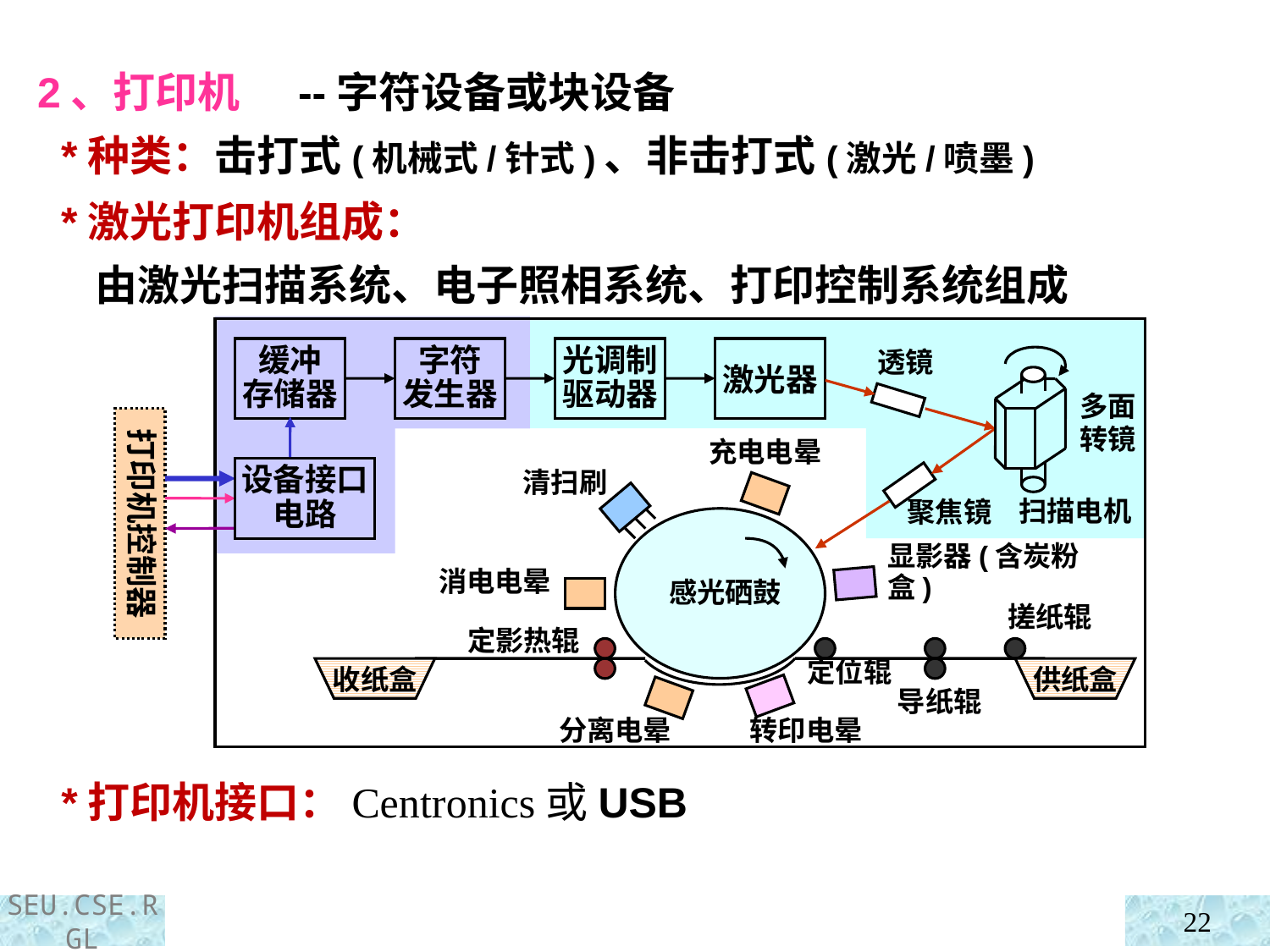

2、打印机     --字符设备或块设备
  *种类：击打式(机械式/针式)、非击打式(激光/喷墨)
  *激光打印机组成：
     由激光扫描系统、电子照相系统、打印控制系统组成

光调制驱动器
激光器

透镜

多面转镜

扫描电机
聚焦镜

缓冲
存储器
字符
发生器

打印机控制器

充电电晕
清扫刷

显影器(含炭粉盒)
消电电晕

感光硒鼓
搓纸辊
定影热辊

收纸盒

定位辊

供纸盒

导纸辊
分离电晕
转印电晕
设备接口电路

  *打印机接口：Centronics或USB
22